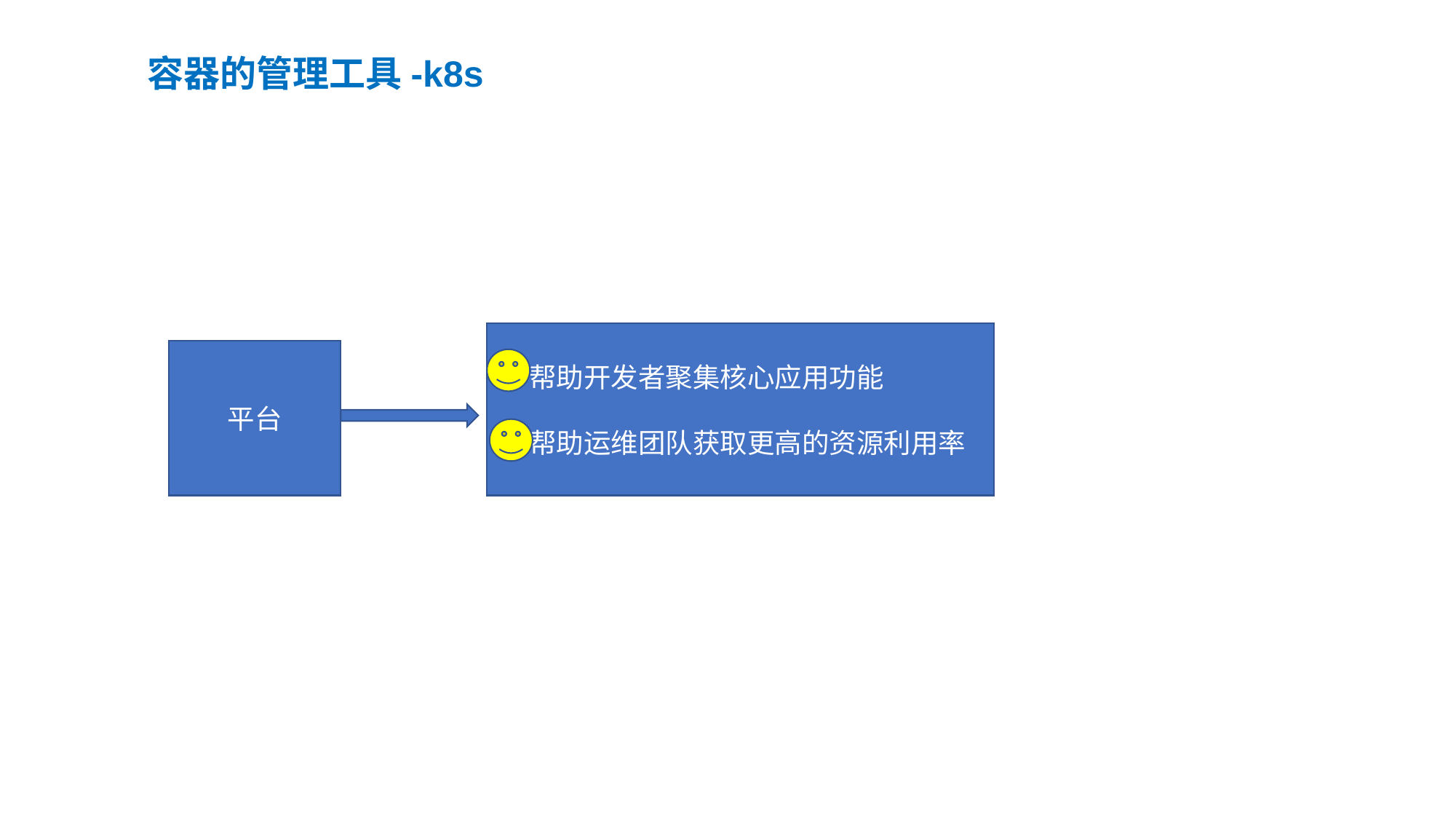

# 容器的管理工具-k8s
    帮助开发者聚集核心应用功能

    帮助运维团队获取更高的资源利用率
平台

8